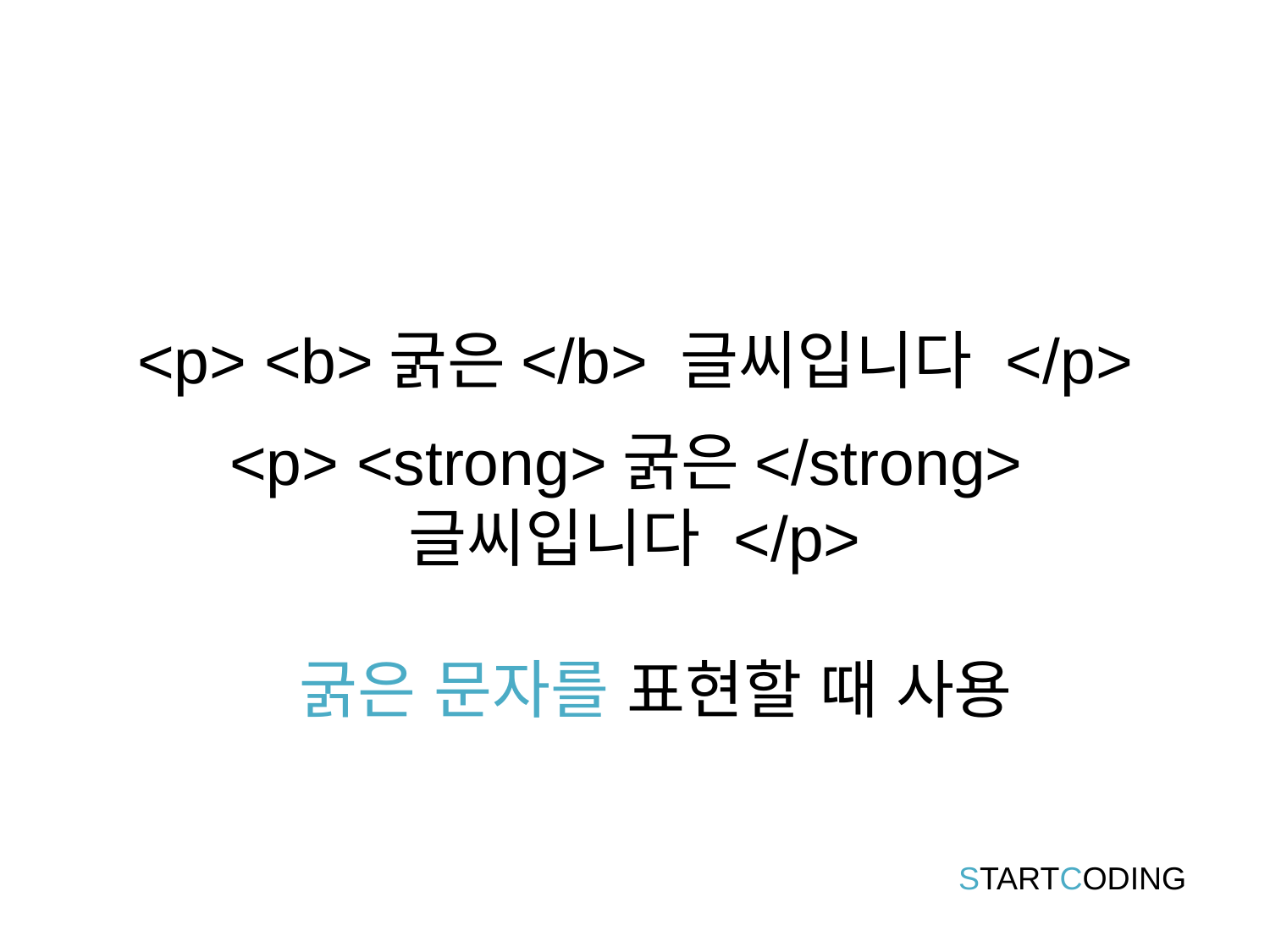

# <p> <b>굵은</b> 글씨입니다 </p>
<p> <strong>굵은</strong>
글씨입니다 </p>
굵은 문자를 표현할 때 사용
STARTCODING